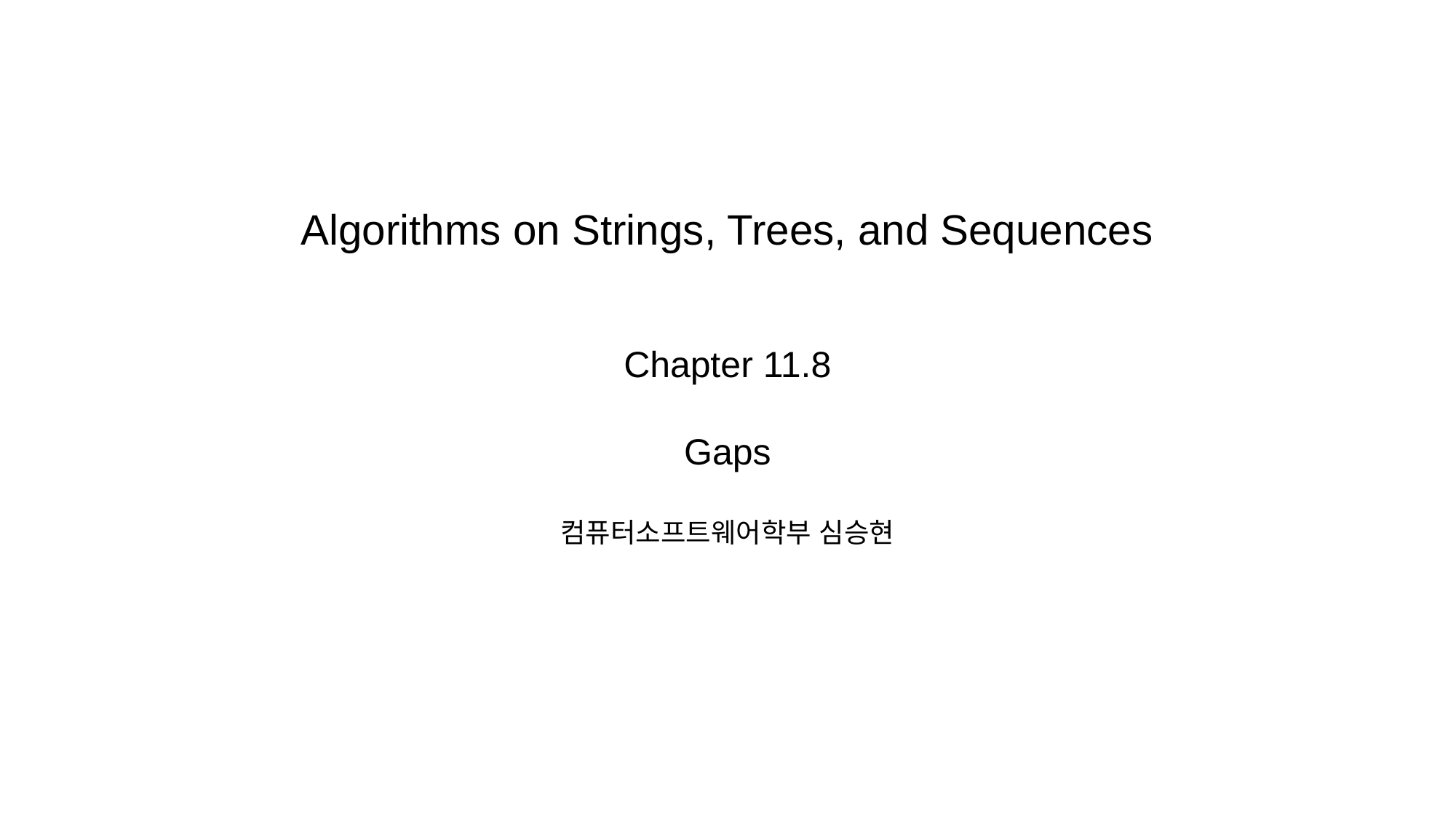

Algorithms on Strings, Trees, and Sequences

Chapter 11.8

Gaps

컴퓨터소프트웨어학부 심승현